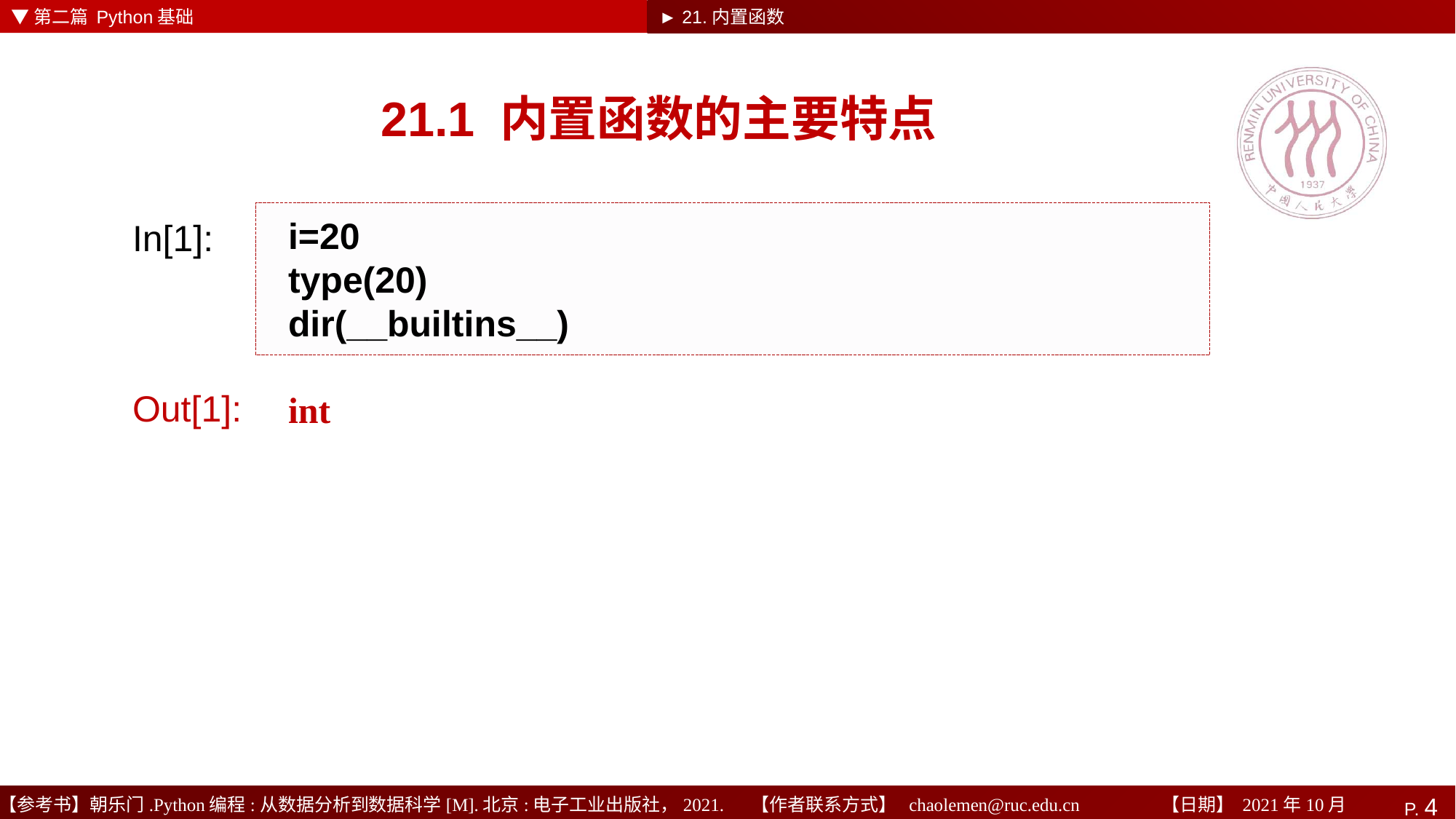

▼第二篇 Python基础
► 21.内置函数
# 21.1 内置函数的主要特点
i=20
type(20)
dir(__builtins__)
In[1]:
int
Out[1]: